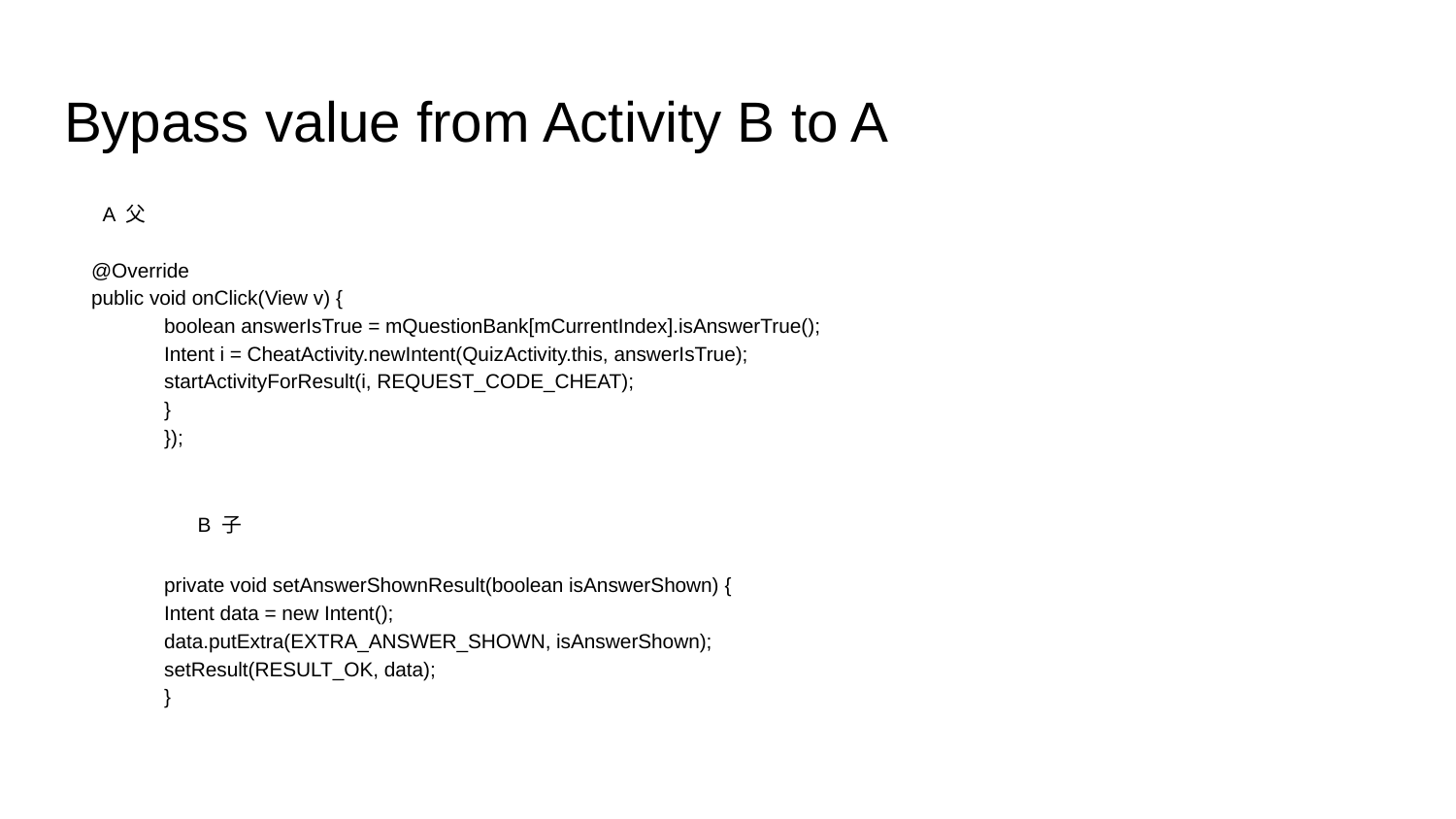

# Bypass value from Activity B to A
A 父

@Override
public void onClick(View v) {
boolean answerIsTrue = mQuestionBank[mCurrentIndex].isAnswerTrue();
Intent i = CheatActivity.newIntent(QuizActivity.this, answerIsTrue);
startActivityForResult(i, REQUEST_CODE_CHEAT);
}
});

      B 子
private void setAnswerShownResult(boolean isAnswerShown) {
Intent data = new Intent();
data.putExtra(EXTRA_ANSWER_SHOWN, isAnswerShown);
setResult(RESULT_OK, data);
}